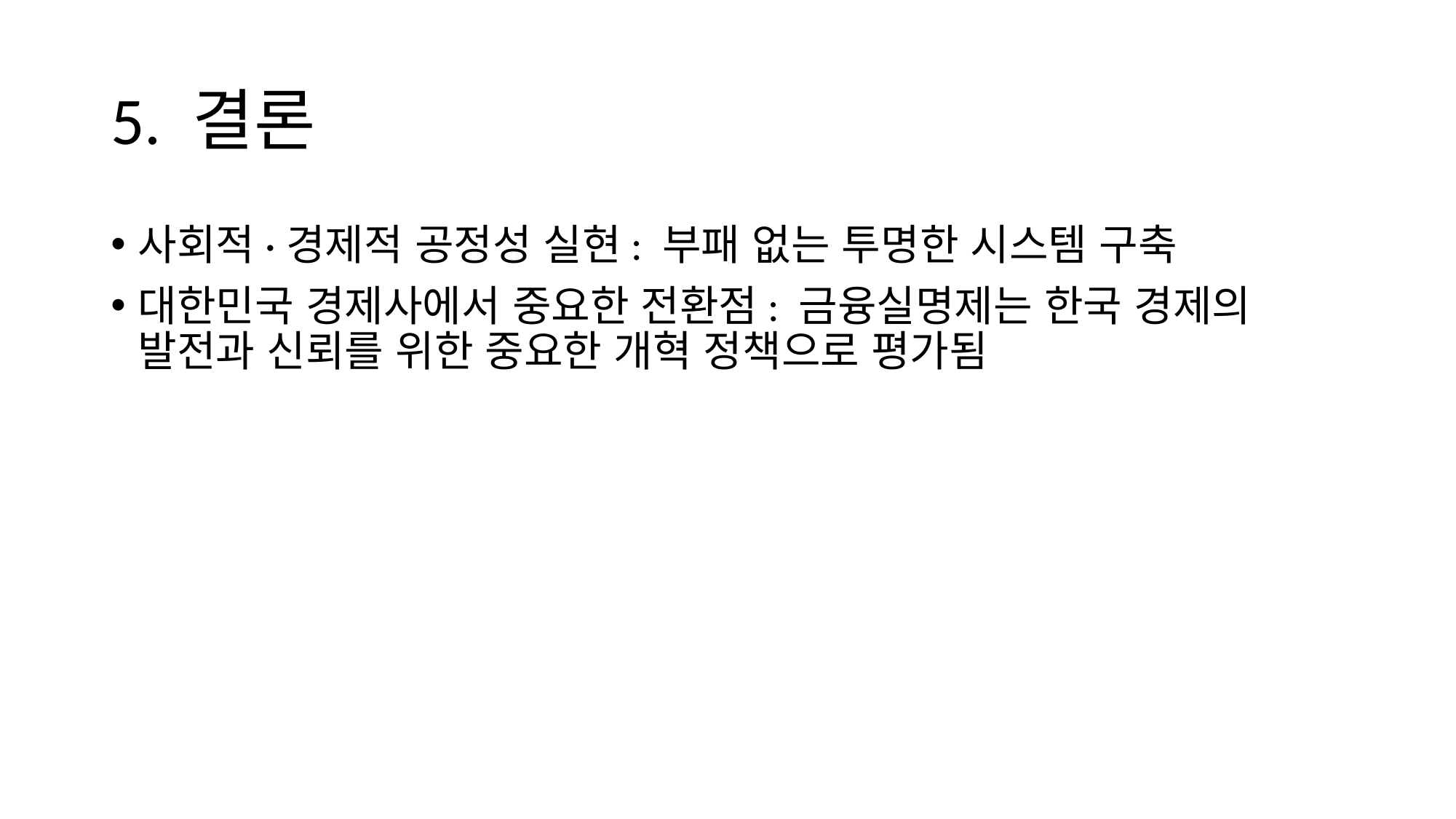

# 5. 결론
사회적·경제적 공정성 실현: 부패 없는 투명한 시스템 구축
대한민국 경제사에서 중요한 전환점: 금융실명제는 한국 경제의 발전과 신뢰를 위한 중요한 개혁 정책으로 평가됨